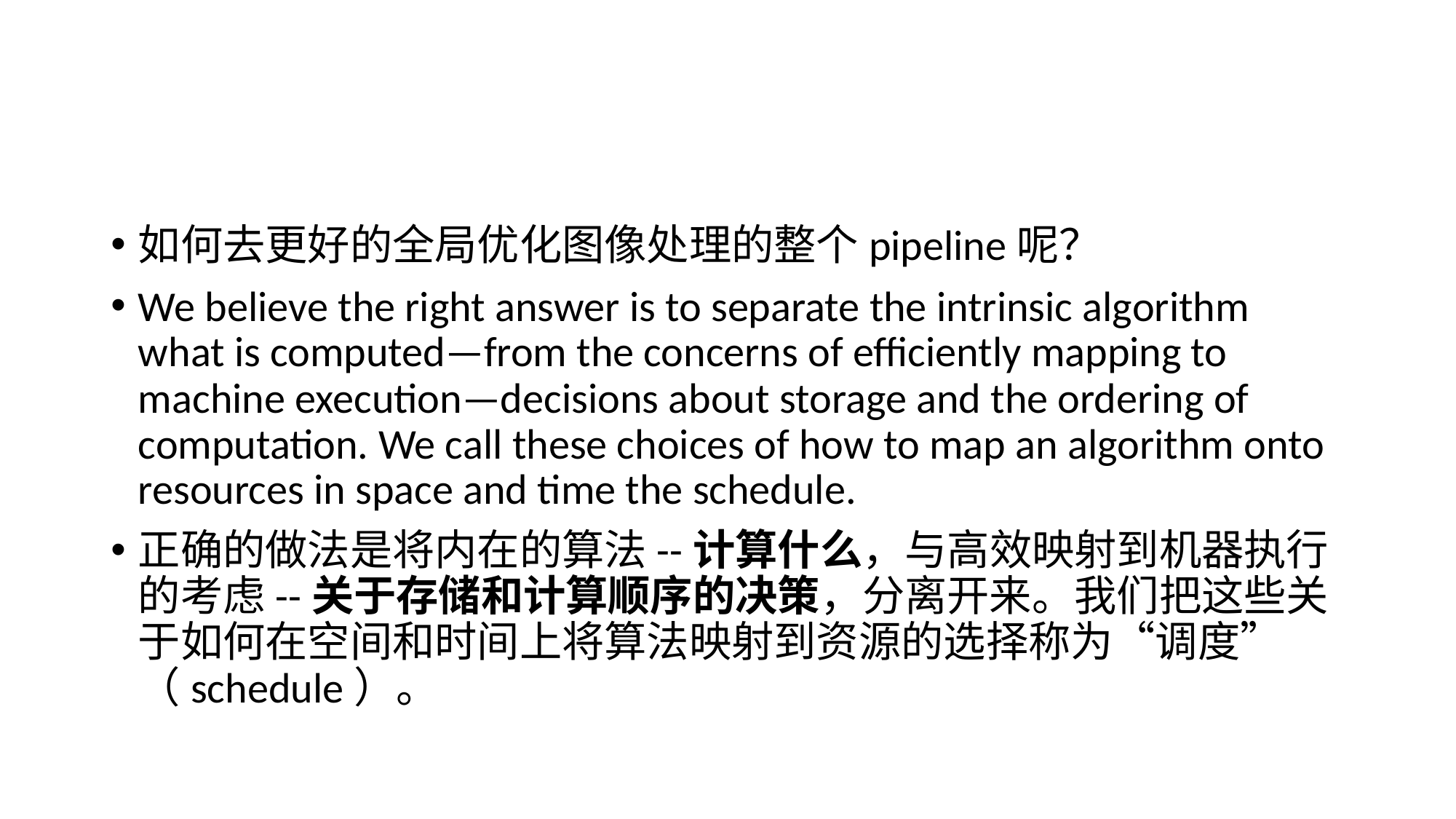

#
如何去更好的全局优化图像处理的整个pipeline呢？
We believe the right answer is to separate the intrinsic algorithm what is computed—from the concerns of efficiently mapping to machine execution—decisions about storage and the ordering of computation. We call these choices of how to map an algorithm onto resources in space and time the schedule.
正确的做法是将内在的算法--计算什么，与高效映射到机器执行的考虑--关于存储和计算顺序的决策，分离开来。我们把这些关于如何在空间和时间上将算法映射到资源的选择称为“调度”（schedule）。